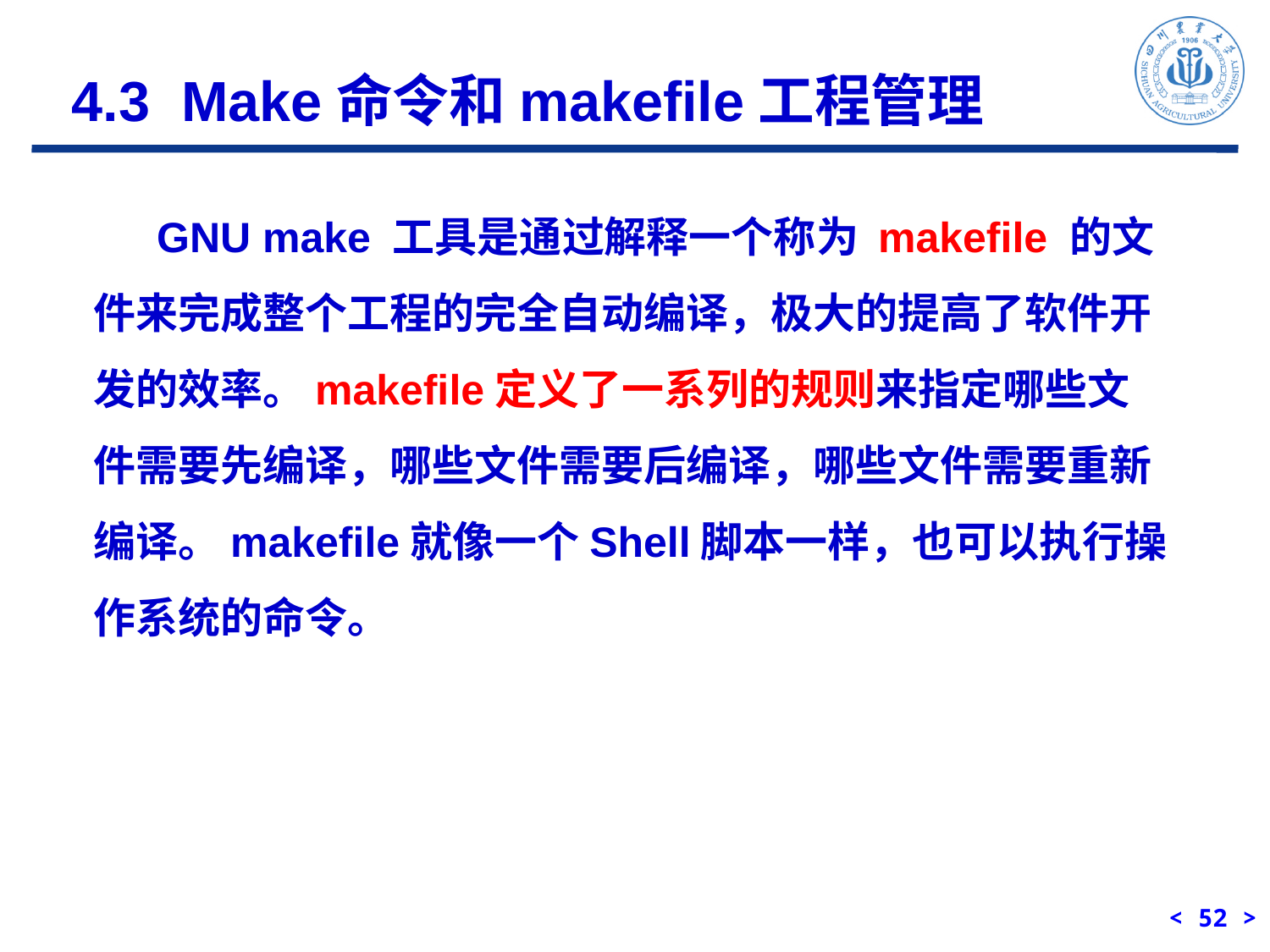

4.3  Make命令和makefile工程管理
GNU make 工具是通过解释一个称为 makefile 的文件来完成整个工程的完全自动编译，极大的提高了软件开发的效率。makefile定义了一系列的规则来指定哪些文件需要先编译，哪些文件需要后编译，哪些文件需要重新编译。makefile就像一个Shell脚本一样，也可以执行操作系统的命令。